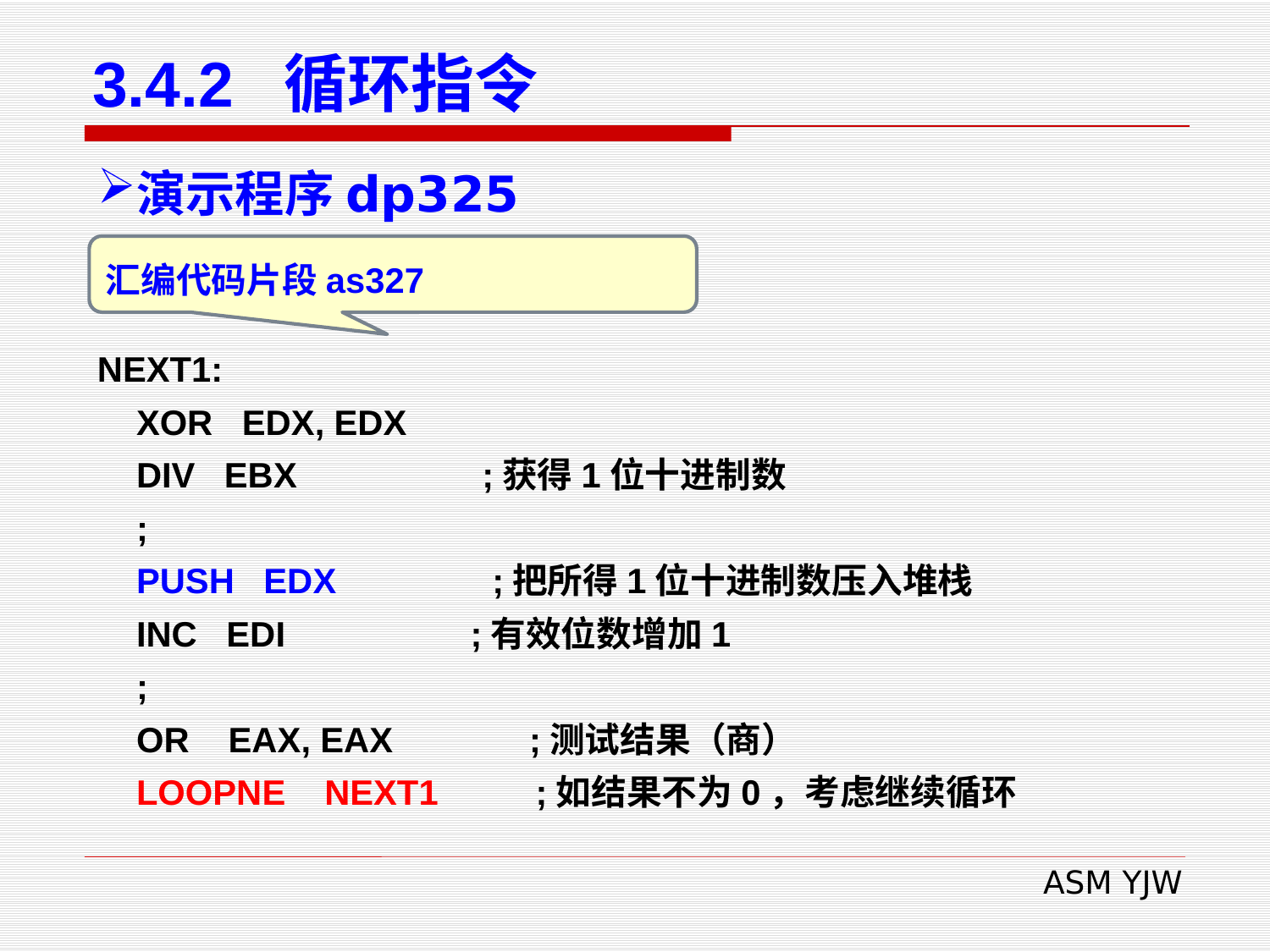

# 3.4.2  循环指令
演示程序dp325
汇编代码片段as327
NEXT1:
    XOR   EDX, EDX
    DIV   EBX                   ;获得1位十进制数
    ;
    PUSH   EDX                ;把所得1位十进制数压入堆栈
    INC   EDI                   ;有效位数增加1
    ;
    OR    EAX, EAX              ;测试结果（商）
    LOOPNE    NEXT1          ;如结果不为0，考虑继续循环